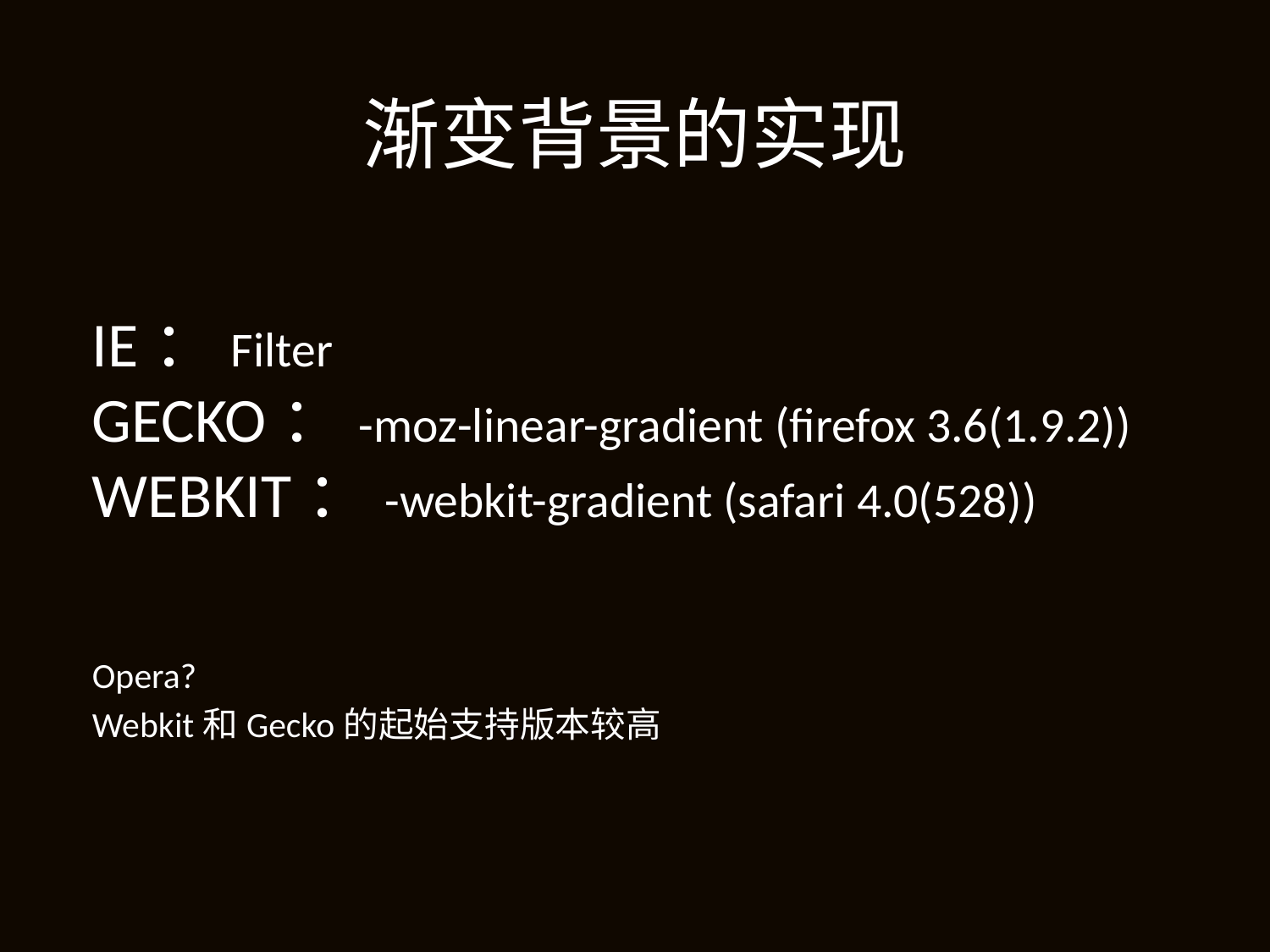

# 渐变背景的实现
IE：Filter
gecko：-moz-linear-gradient (firefox 3.6(1.9.2))
Webkit：-webkit-gradient (safari 4.0(528))
Opera?
Webkit和Gecko的起始支持版本较高